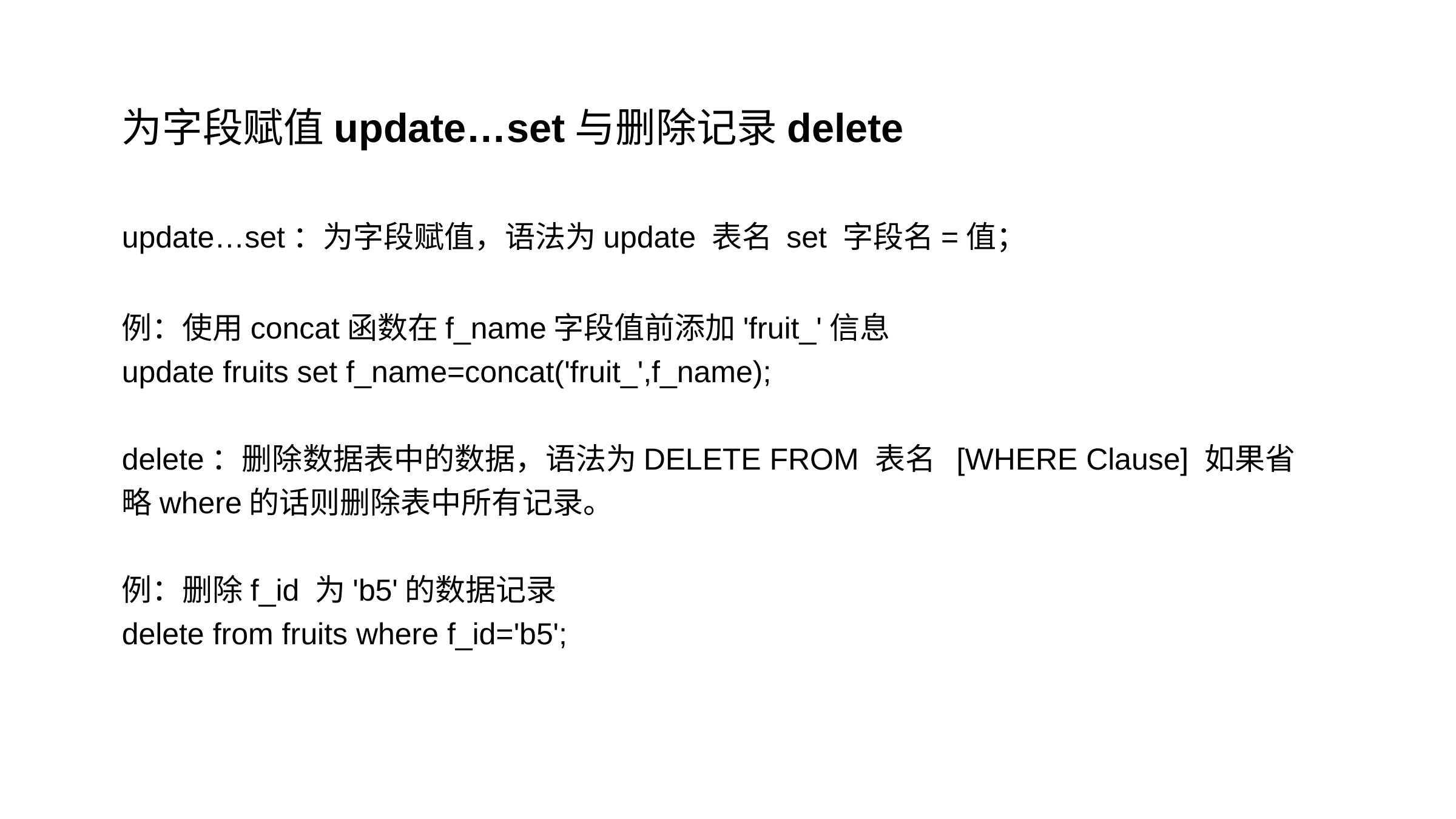

#

为字段赋值update…set与删除记录delete
update…set：为字段赋值，语法为update 表名 set 字段名=值；

例：使用concat函数在f_name字段值前添加'fruit_'信息
update fruits set f_name=concat('fruit_',f_name);

delete：删除数据表中的数据，语法为DELETE FROM 表名  [WHERE Clause] 如果省略where的话则删除表中所有记录。

例：删除f_id 为'b5'的数据记录
delete from fruits where f_id='b5';